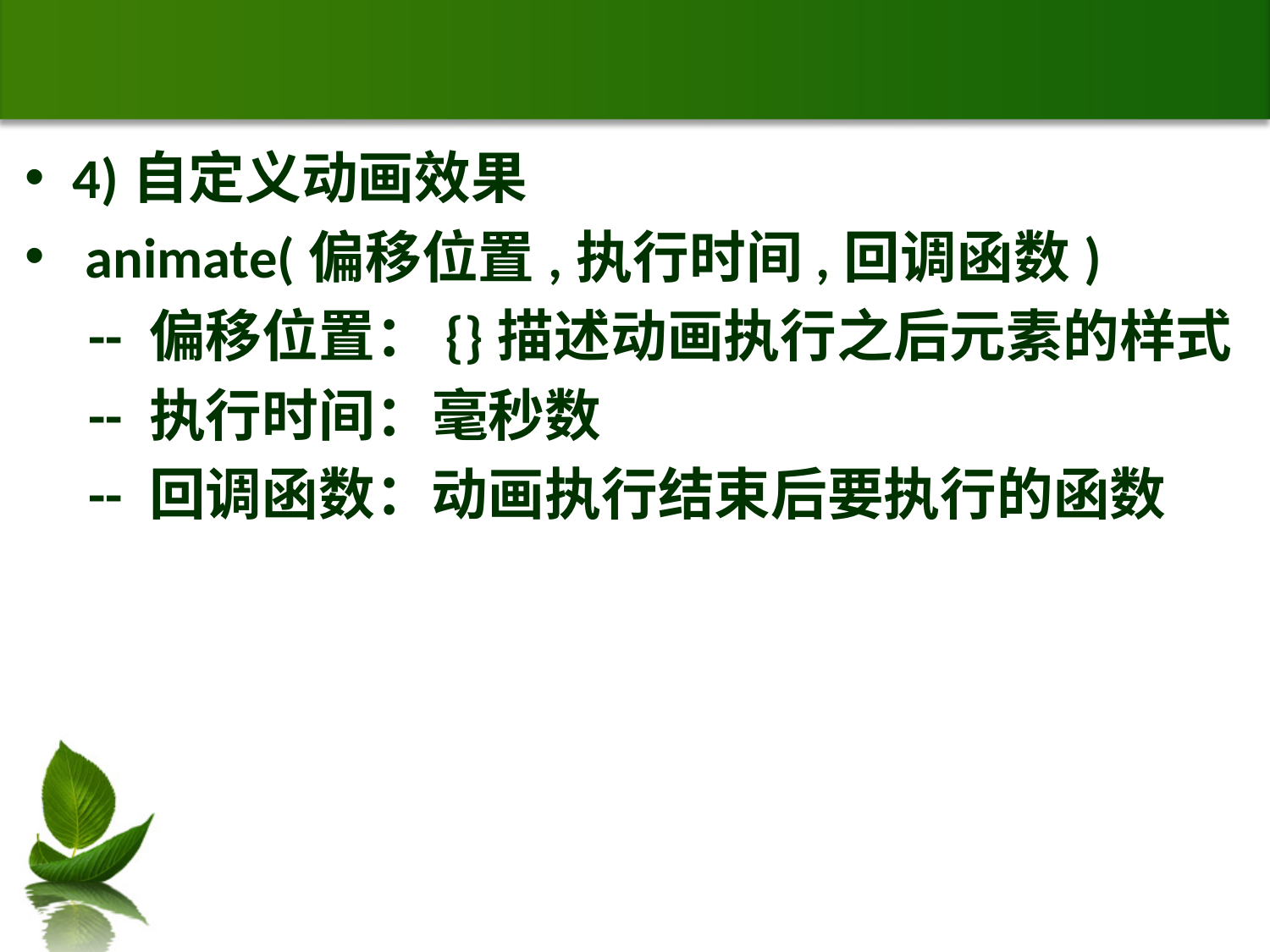

#
4)自定义动画效果
 animate(偏移位置,执行时间,回调函数)
     -- 偏移位置：{}描述动画执行之后元素的样式
     -- 执行时间：毫秒数
     -- 回调函数：动画执行结束后要执行的函数